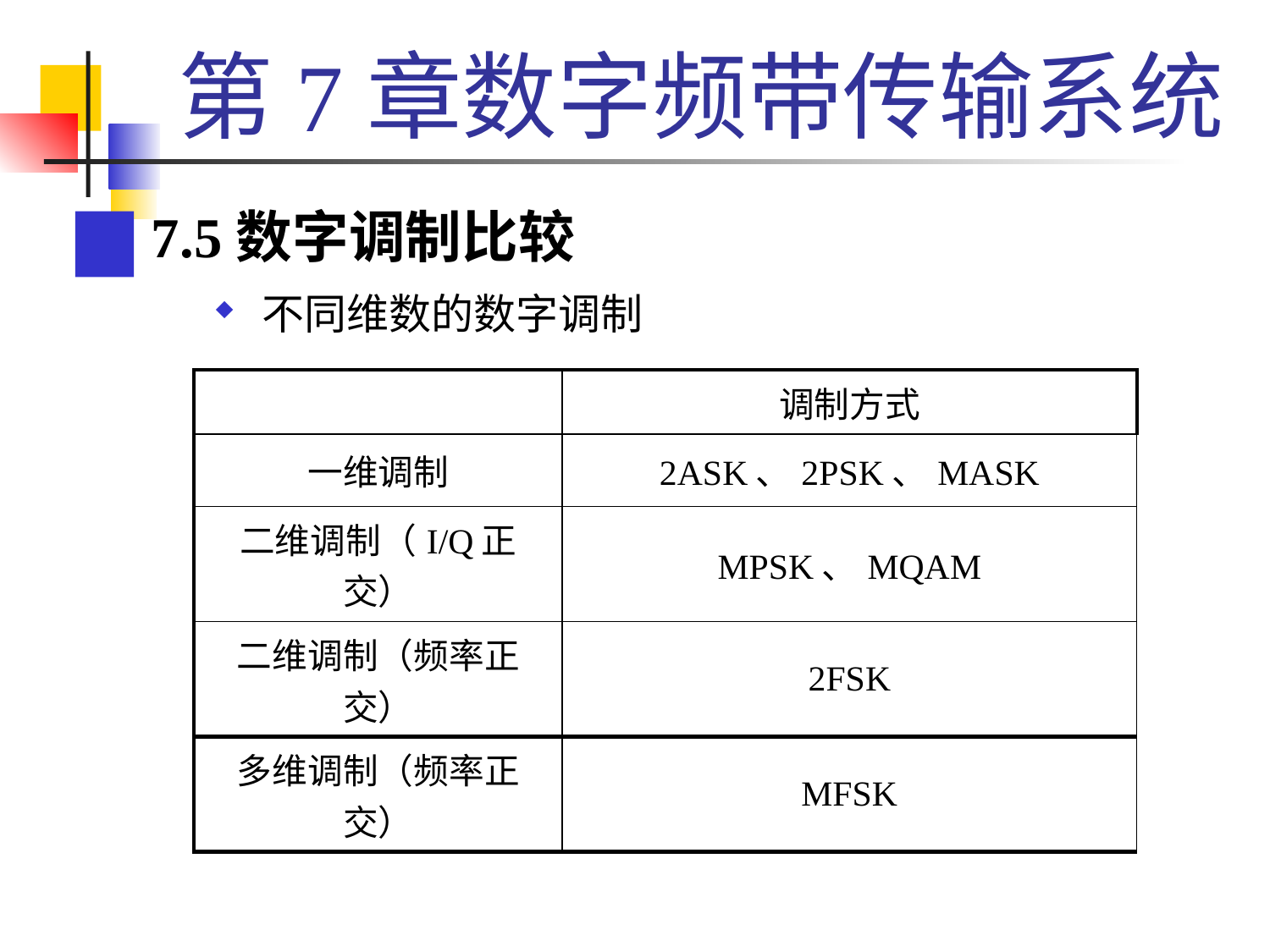

# 第7章数字频带传输系统
        7.5数字调制比较
不同维数的数字调制
|  | 调制方式 |
| --- | --- |
| 一维调制 | 2ASK、2PSK、MASK |
| 二维调制（I/Q正交） | MPSK、MQAM |
| 二维调制（频率正交） | 2FSK |
| 多维调制（频率正交） | MFSK |